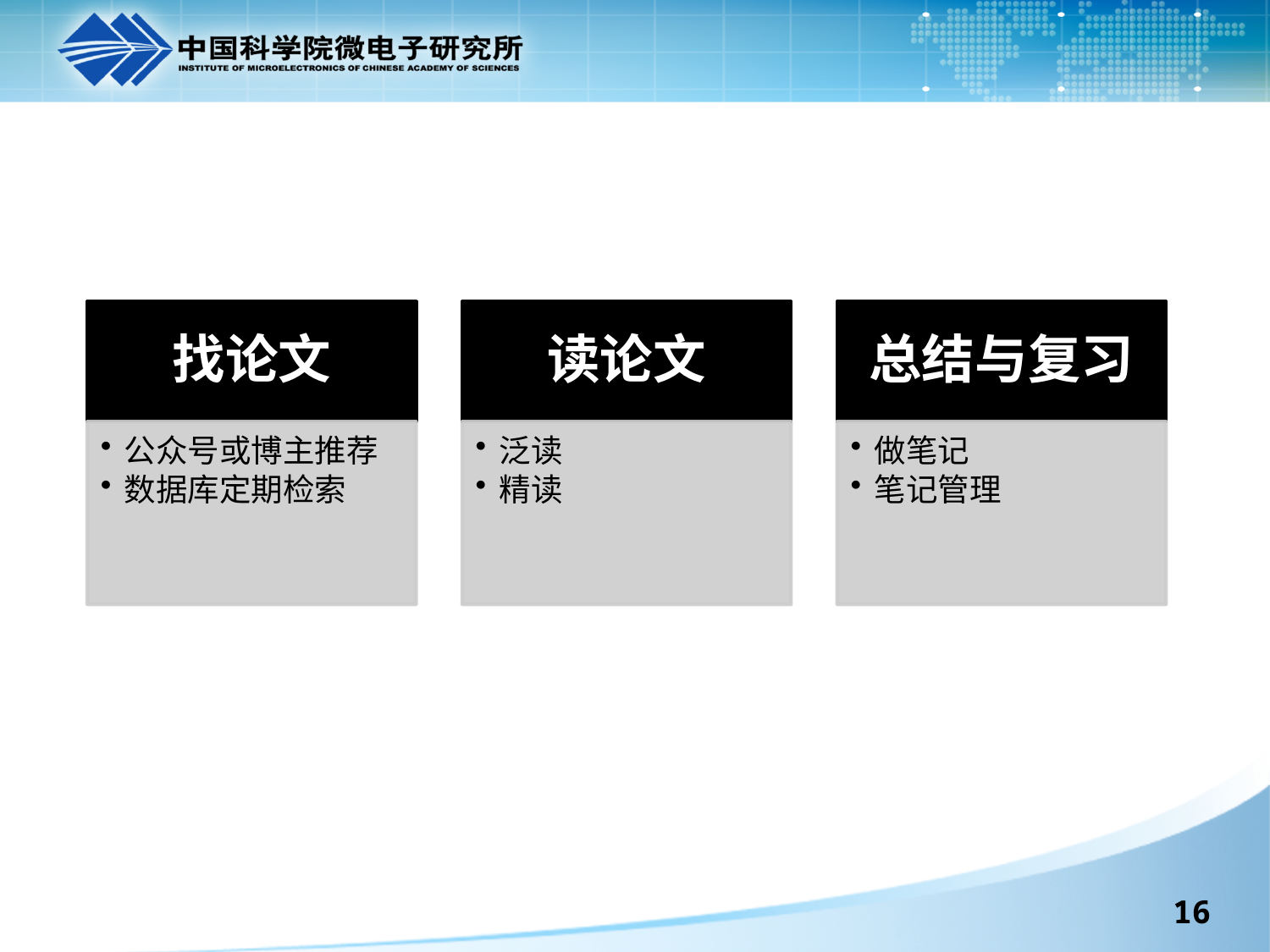

找论文
公众号或博主推荐
数据库定期检索
读论文
泛读
精读
总结与复习
做笔记
笔记管理
16